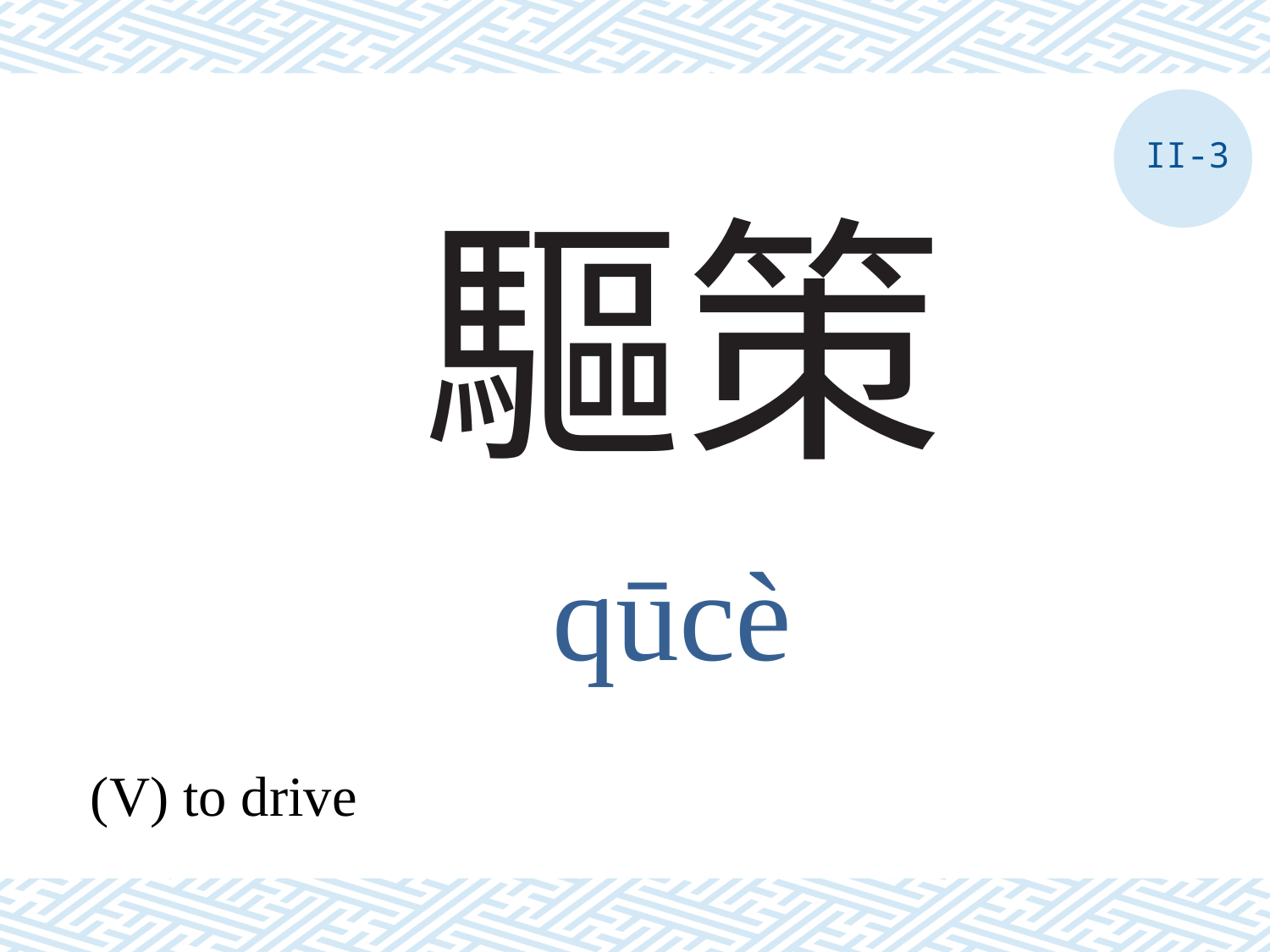

II-3

# 驅策
qūcè
(V) to drive